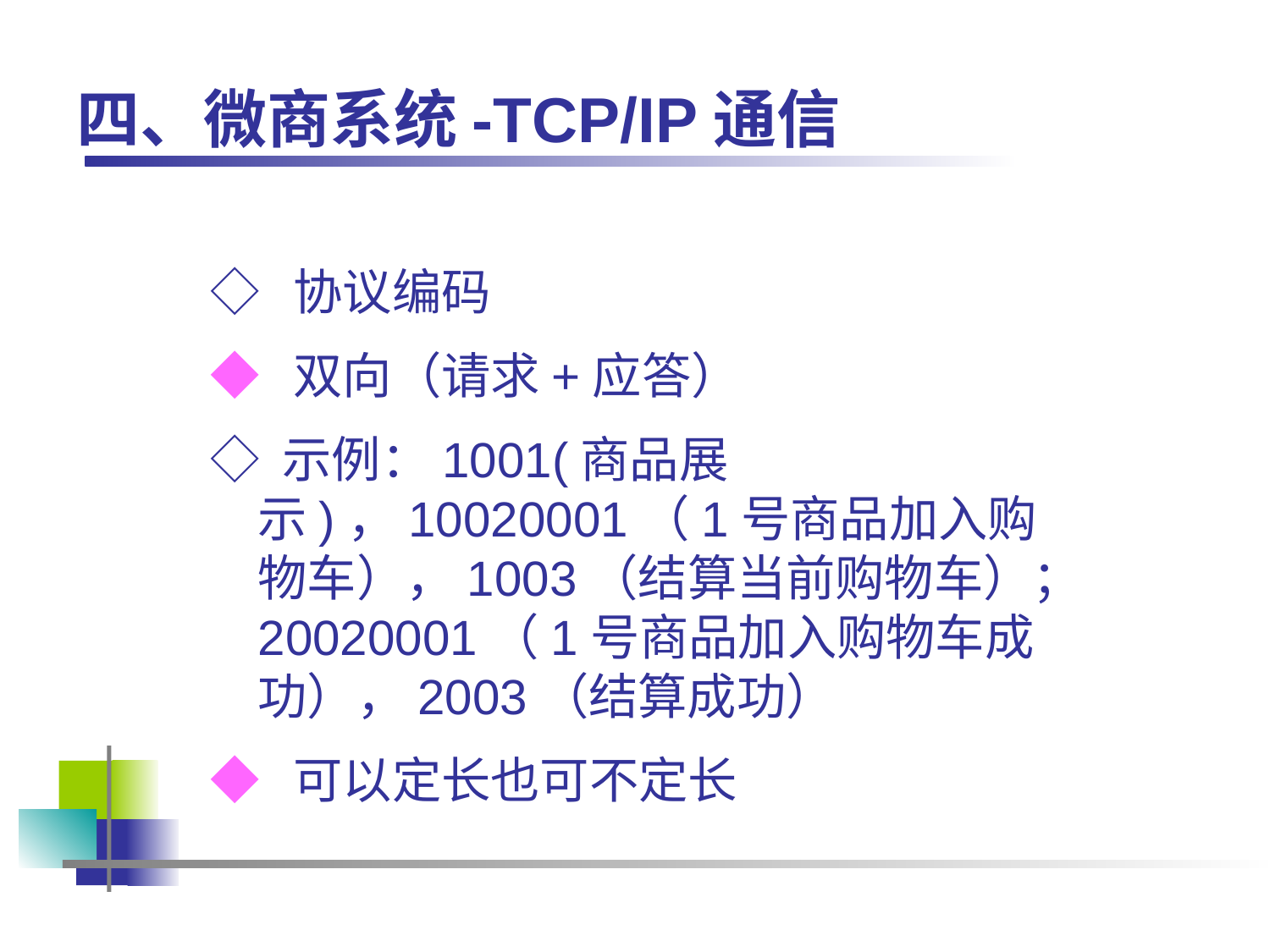

# 四、微商系统-TCP/IP通信

◇  协议编码
◆  双向（请求+应答）
◇ 示例：1001(商品展示)，10020001（1号商品加入购物车），1003（结算当前购物车）；20020001（1号商品加入购物车成功），2003（结算成功）
◆  可以定长也可不定长